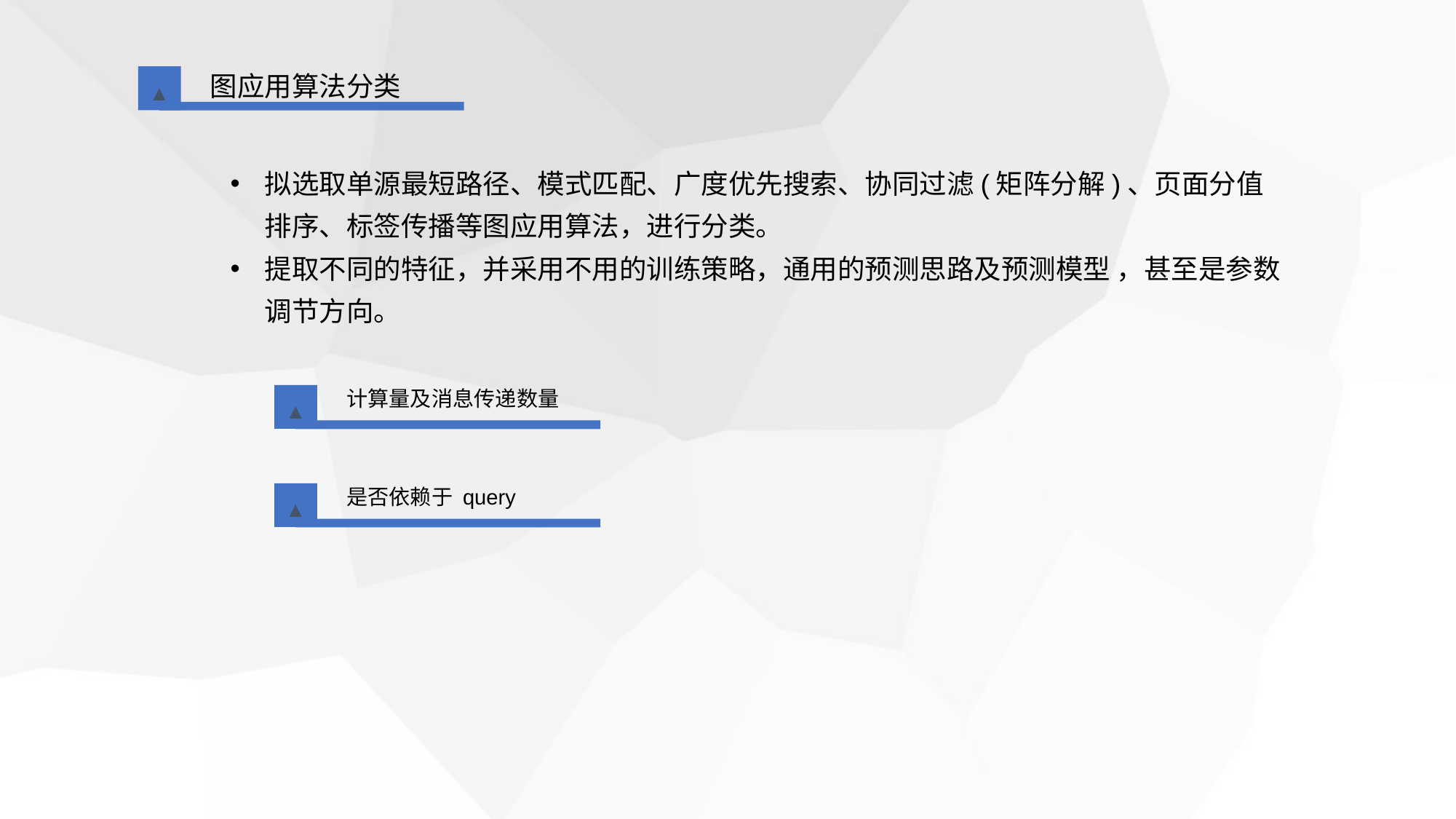

图应用算法分类
▲

拟选取单源最短路径、模式匹配、广度优先搜索、协同过滤(矩阵分解)、页面分值排序、标签传播等图应用算法，进行分类。
提取不同的特征，并采用不用的训练策略，通用的预测思路及预测模型 ，甚至是参数调节方向。
计算量及消息传递数量
▲

是否依赖于 query
▲